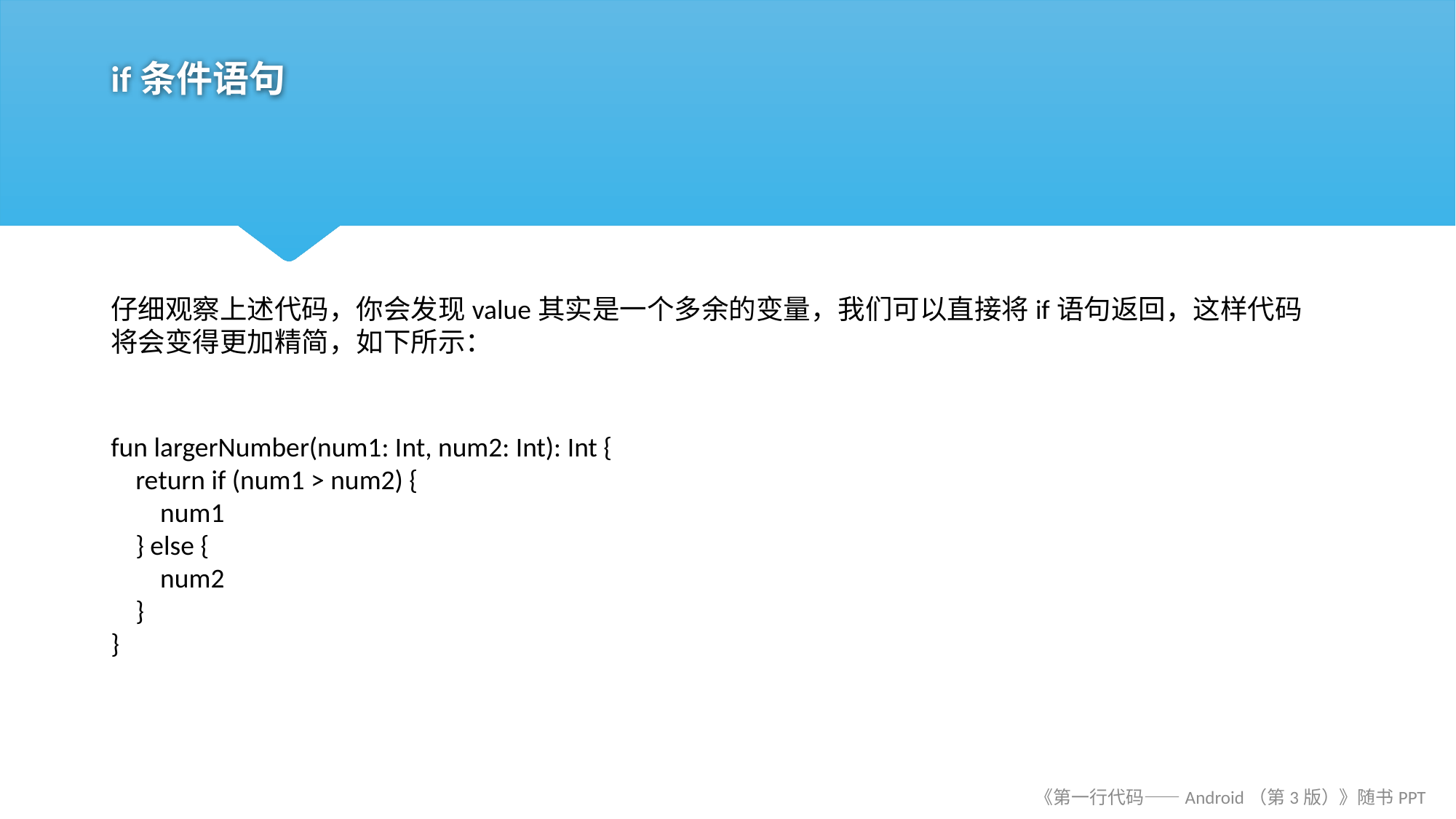

# if条件语句
仔细观察上述代码，你会发现value其实是一个多余的变量，我们可以直接将if语句返回，这样代码将会变得更加精简，如下所示：
fun largerNumber(num1: Int, num2: Int): Int {
    return if (num1 > num2) {
        num1
    } else {
        num2
    }
}